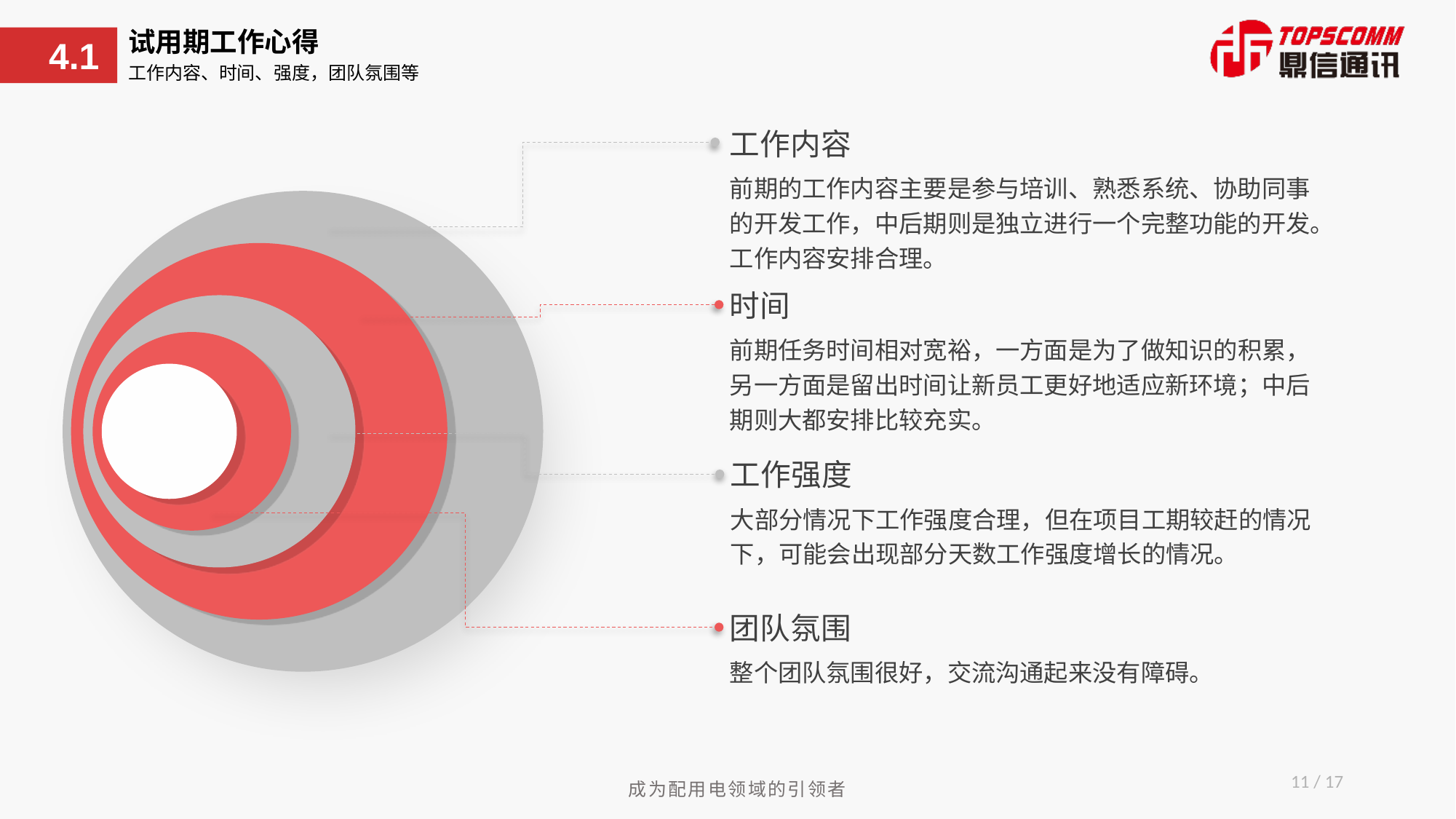

试用期工作心得

4.1
工作内容、时间、强度，团队氛围等
工作内容
前期的工作内容主要是参与培训、熟悉系统、协助同事的开发工作，中后期则是独立进行一个完整功能的开发。工作内容安排合理。

时间
前期任务时间相对宽裕，一方面是为了做知识的积累，另一方面是留出时间让新员工更好地适应新环境；中后期则大都安排比较充实。

工作强度
大部分情况下工作强度合理，但在项目工期较赶的情况下，可能会出现部分天数工作强度增长的情况。
团队氛围
整个团队氛围很好，交流沟通起来没有障碍。
11 / 17